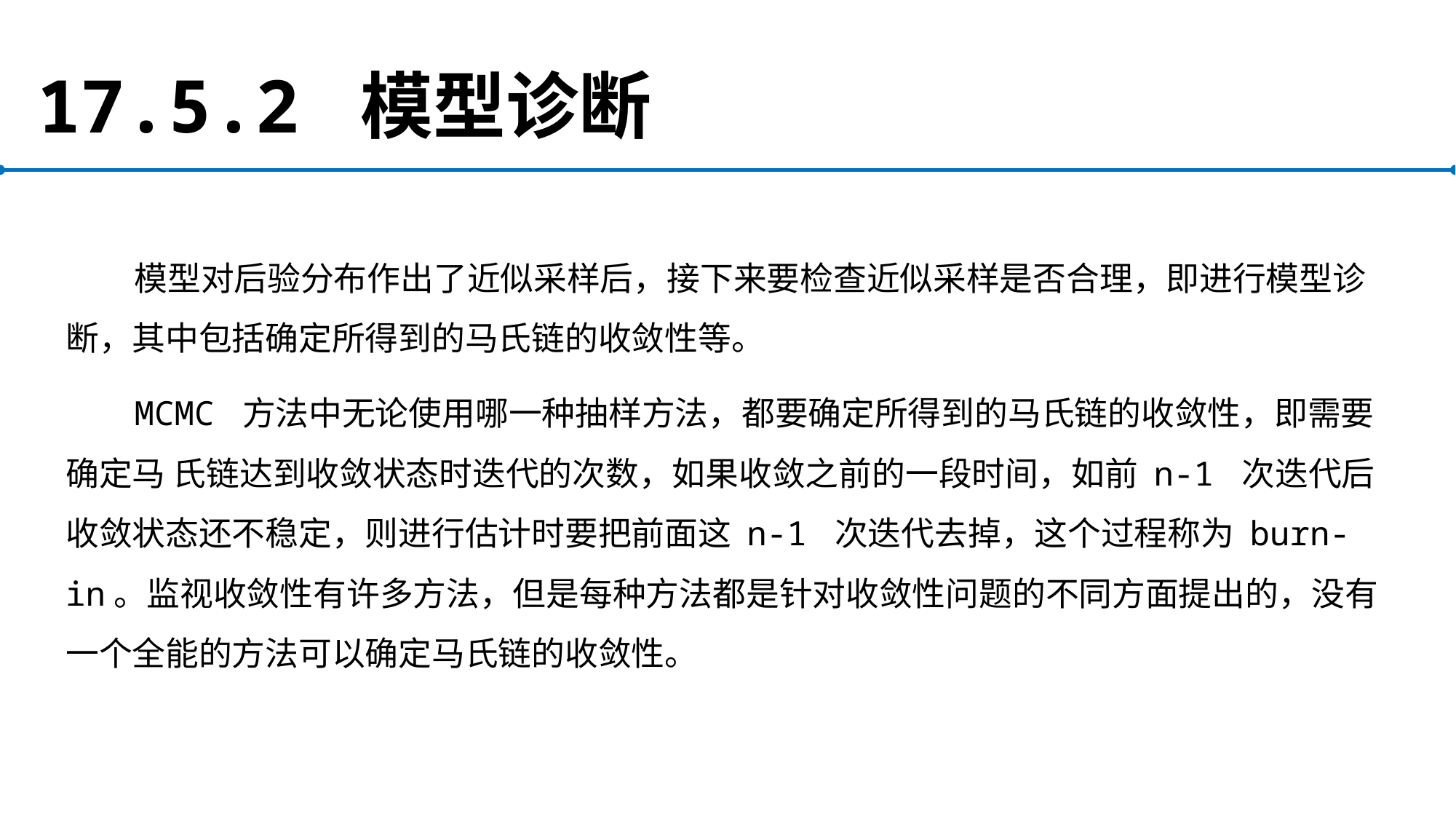

# 17.5.2 模型诊断
模型对后验分布作出了近似采样后，接下来要检查近似采样是否合理，即进行模型诊断，其中包括确定所得到的马氏链的收敛性等。
MCMC 方法中无论使用哪一种抽样方法，都要确定所得到的马氏链的收敛性，即需要确定马 氏链达到收敛状态时迭代的次数，如果收敛之前的一段时间，如前 n-1 次迭代后收敛状态还不稳定，则进行估计时要把前面这 n-1 次迭代去掉，这个过程称为 burn-in。监视收敛性有许多方法，但是每种方法都是针对收敛性问题的不同方面提出的，没有一个全能的方法可以确定马氏链的收敛性。